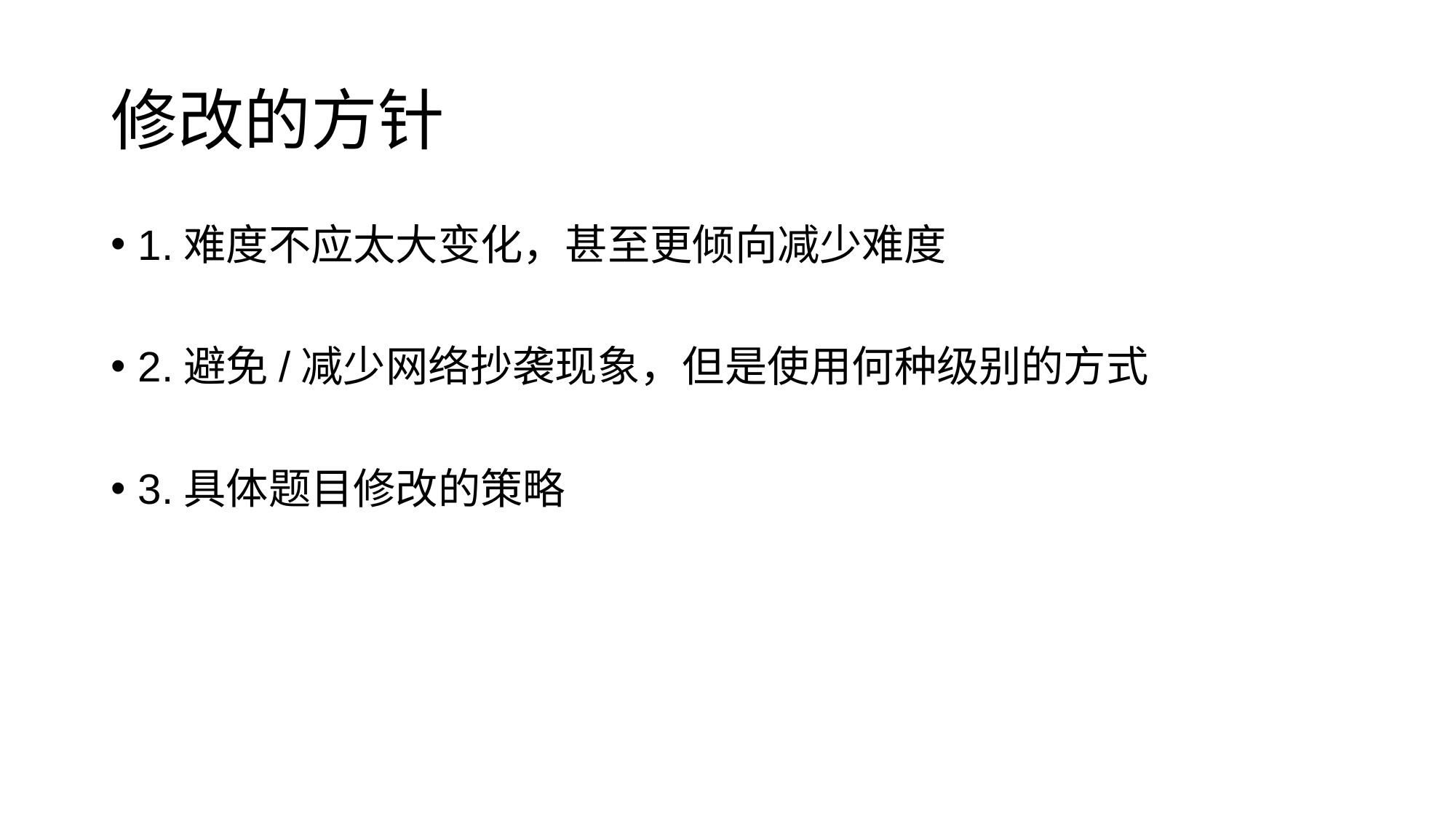

# 修改的方针
1.难度不应太大变化，甚至更倾向减少难度

2.避免/减少网络抄袭现象，但是使用何种级别的方式

3.具体题目修改的策略